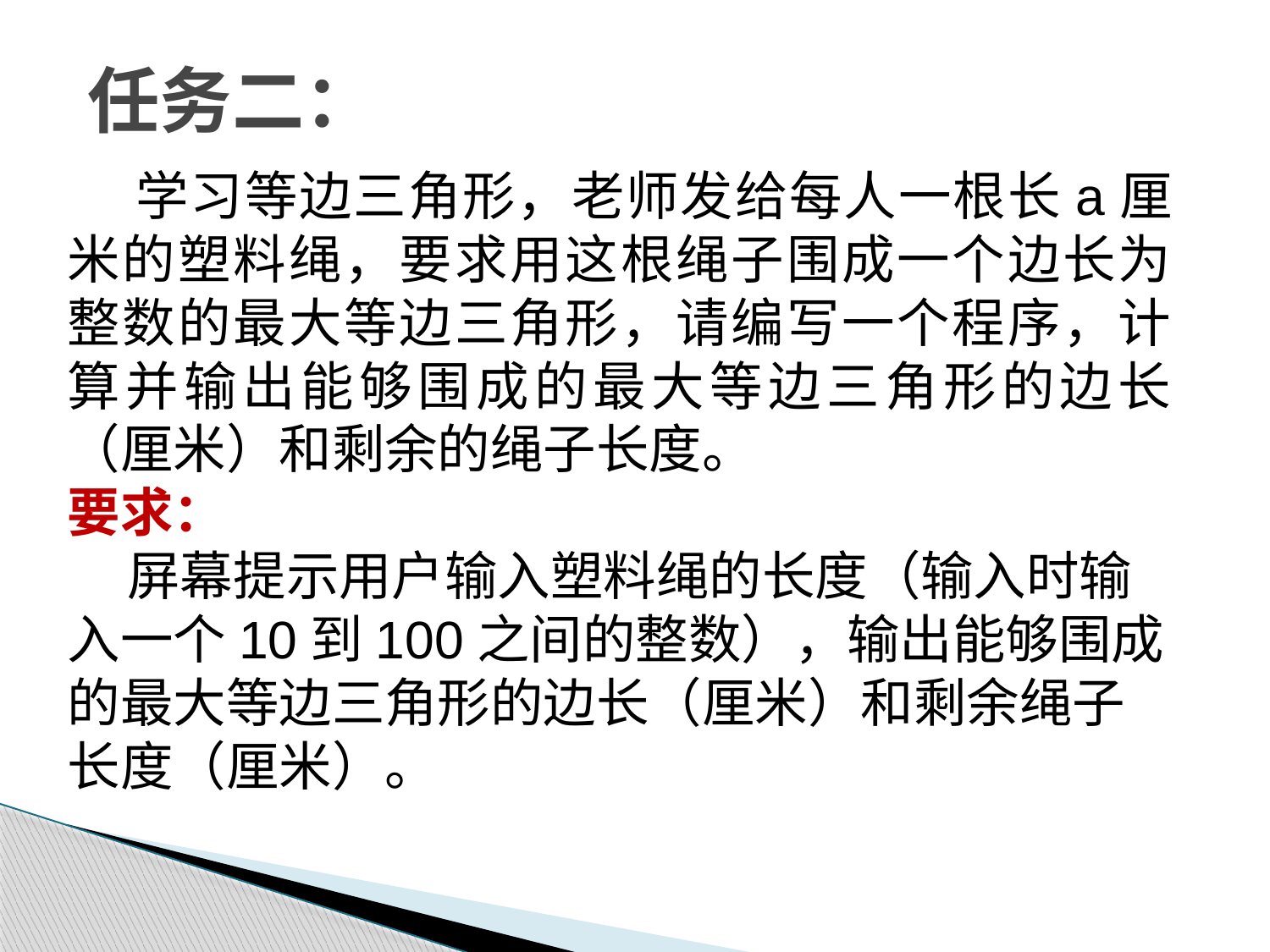

# 任务二：
    学习等边三角形，老师发给每人一根长a厘米的塑料绳，要求用这根绳子围成一个边长为整数的最大等边三角形，请编写一个程序，计算并输出能够围成的最大等边三角形的边长（厘米）和剩余的绳子长度。
要求：
    屏幕提示用户输入塑料绳的长度（输入时输入一个10到100之间的整数），输出能够围成的最大等边三角形的边长（厘米）和剩余绳子长度（厘米）。